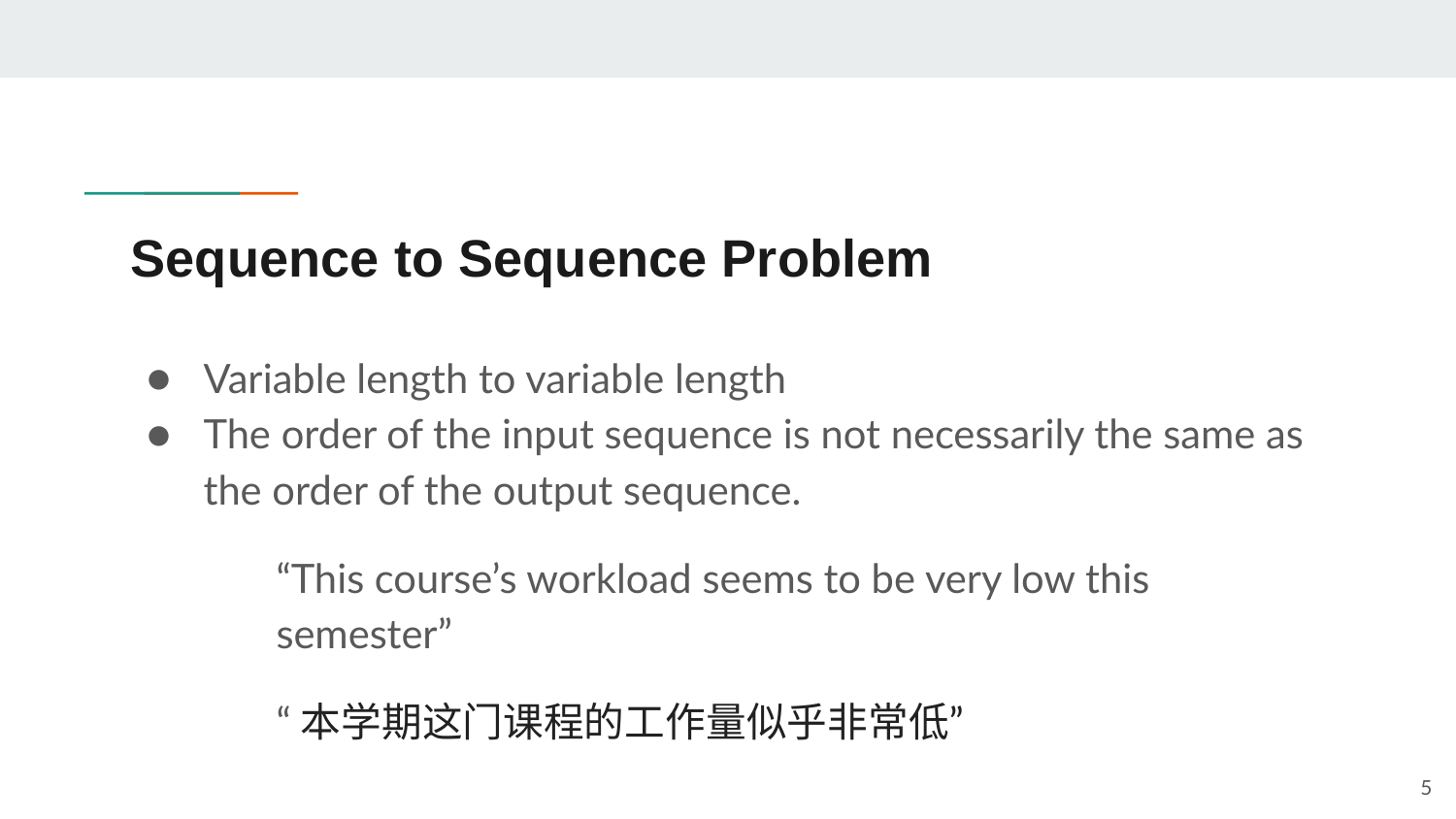

# Sequence to Sequence Problem
Variable length to variable length
The order of the input sequence is not necessarily the same as the order of the output sequence.
“This course’s workload seems to be very low this semester”
“本学期这门课程的工作量似乎非常低”

5